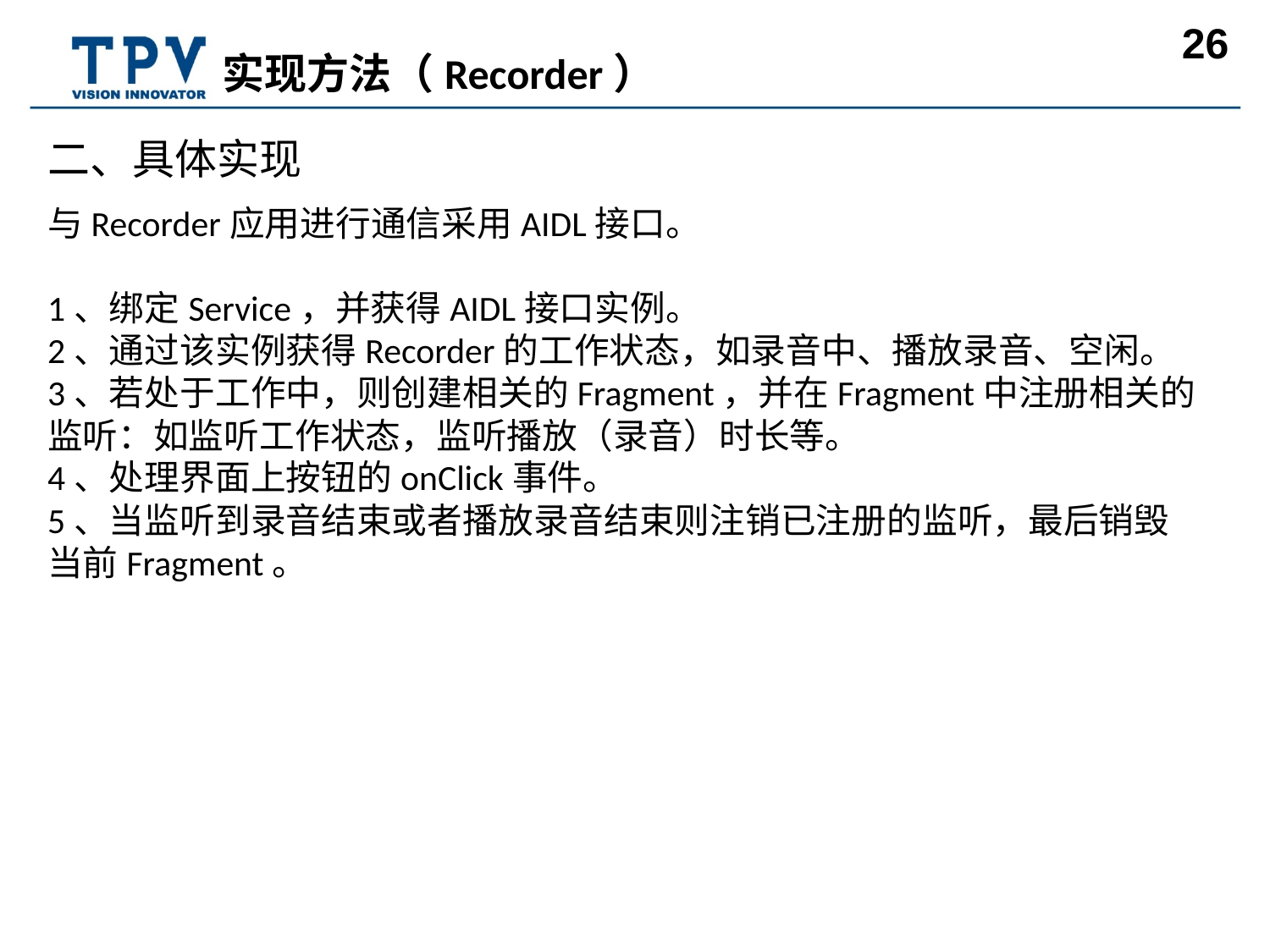

# 实现方法（Recorder）
二、具体实现
与Recorder应用进行通信采用AIDL接口。

1、绑定Service，并获得AIDL接口实例。
2、通过该实例获得Recorder的工作状态，如录音中、播放录音、空闲。
3、若处于工作中，则创建相关的Fragment，并在Fragment中注册相关的监听：如监听工作状态，监听播放（录音）时长等。
4、处理界面上按钮的onClick事件。
5、当监听到录音结束或者播放录音结束则注销已注册的监听，最后销毁
当前Fragment。